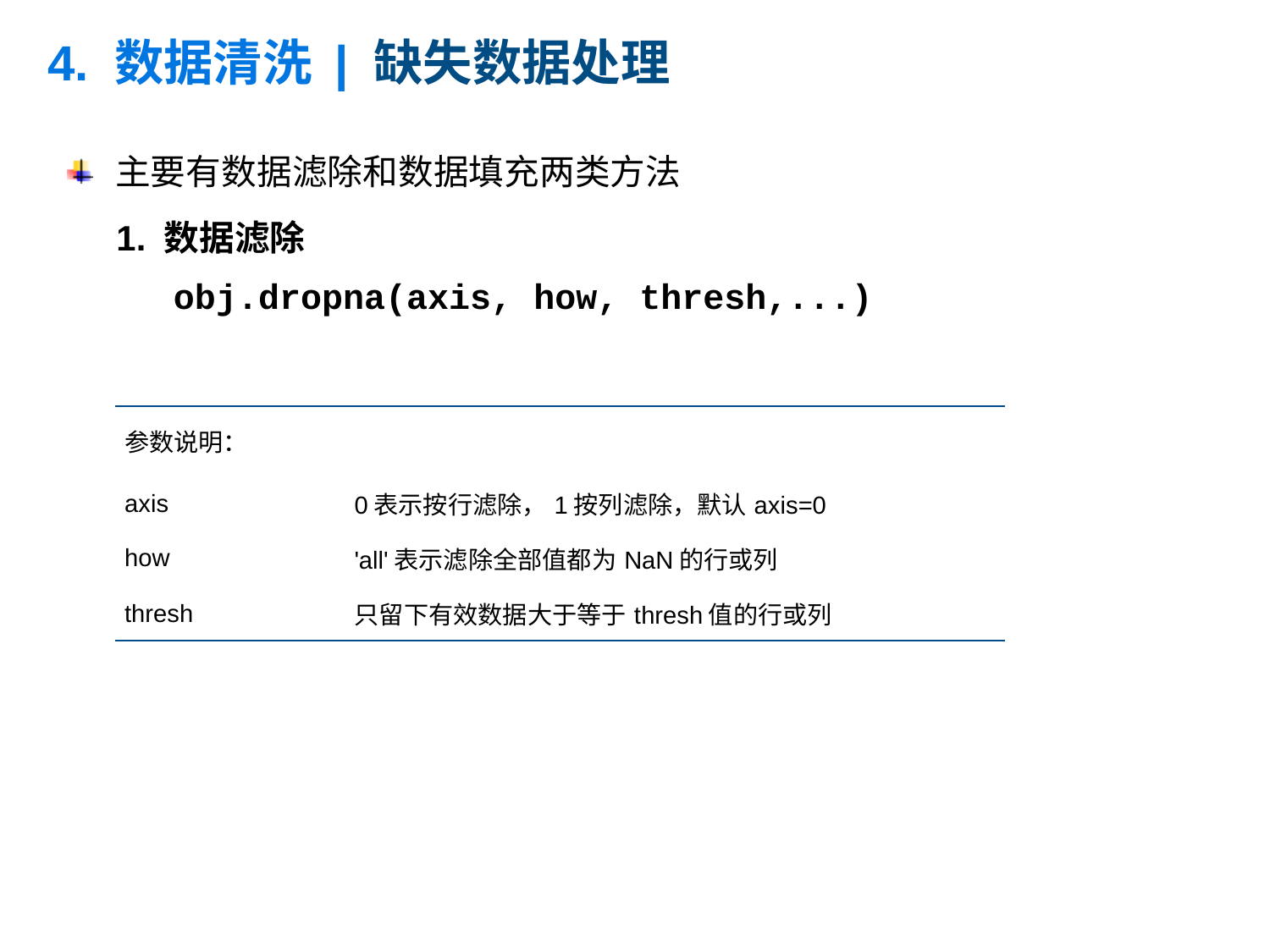

# 4. 数据清洗 | 缺失数据处理
主要有数据滤除和数据填充两类方法
     1. 数据滤除
     obj.dropna(axis, how, thresh,...)

| 参数说明： |  |
| --- | --- |
| axis | 0表示按行滤除，1按列滤除，默认axis=0 |
| how | 'all'表示滤除全部值都为NaN的行或列 |
| thresh | 只留下有效数据大于等于thresh值的行或列 |